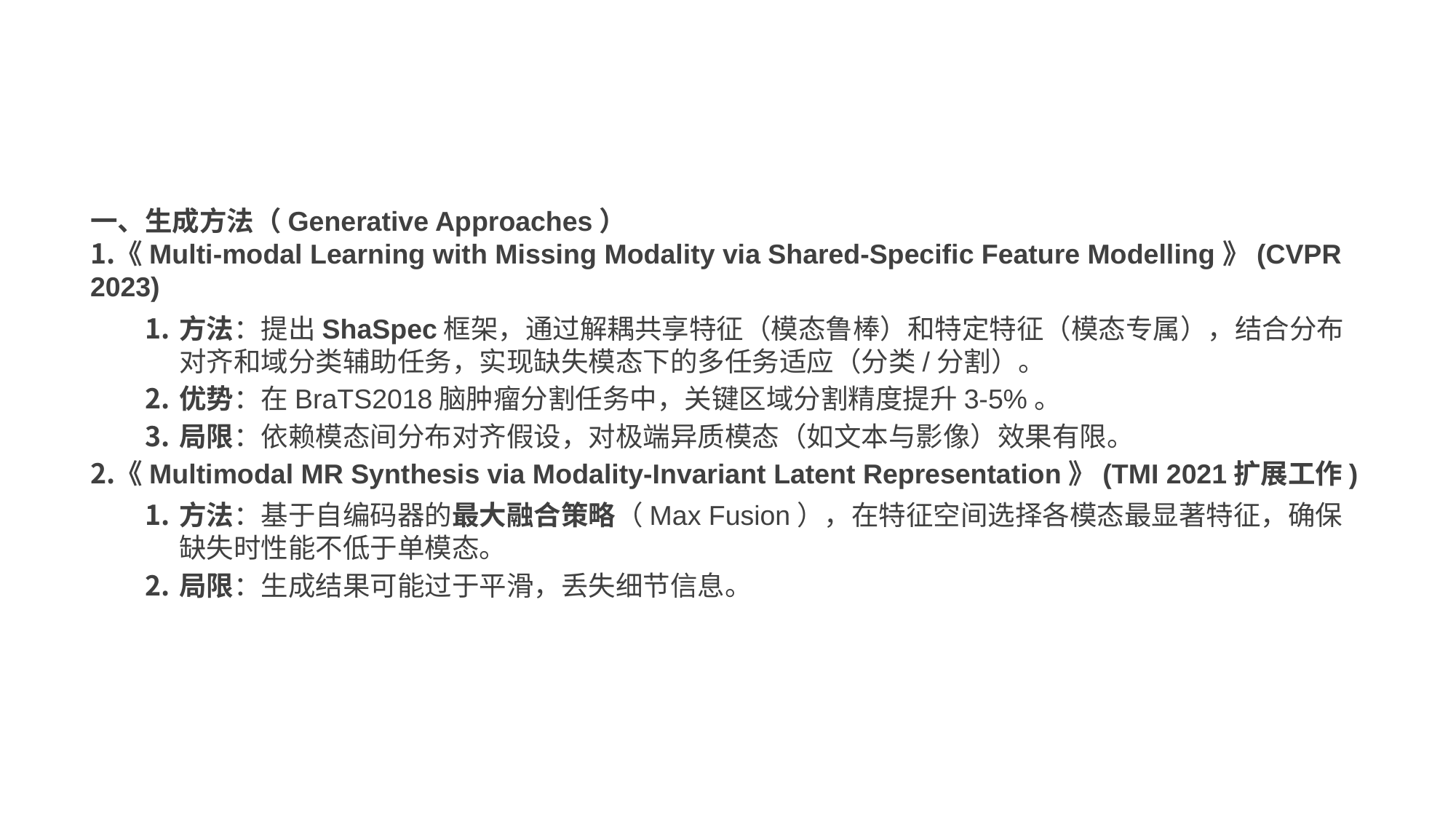

一、生成方法（Generative Approaches）
《Multi-modal Learning with Missing Modality via Shared-Specific Feature Modelling》(CVPR 2023)
方法：提出ShaSpec框架，通过解耦共享特征（模态鲁棒）和特定特征（模态专属），结合分布对齐和域分类辅助任务，实现缺失模态下的多任务适应（分类/分割）。
优势：在BraTS2018脑肿瘤分割任务中，关键区域分割精度提升3-5%。
局限：依赖模态间分布对齐假设，对极端异质模态（如文本与影像）效果有限。
《Multimodal MR Synthesis via Modality-Invariant Latent Representation》(TMI 2021扩展工作)
方法：基于自编码器的最大融合策略（Max Fusion），在特征空间选择各模态最显著特征，确保缺失时性能不低于单模态。
局限：生成结果可能过于平滑，丢失细节信息。